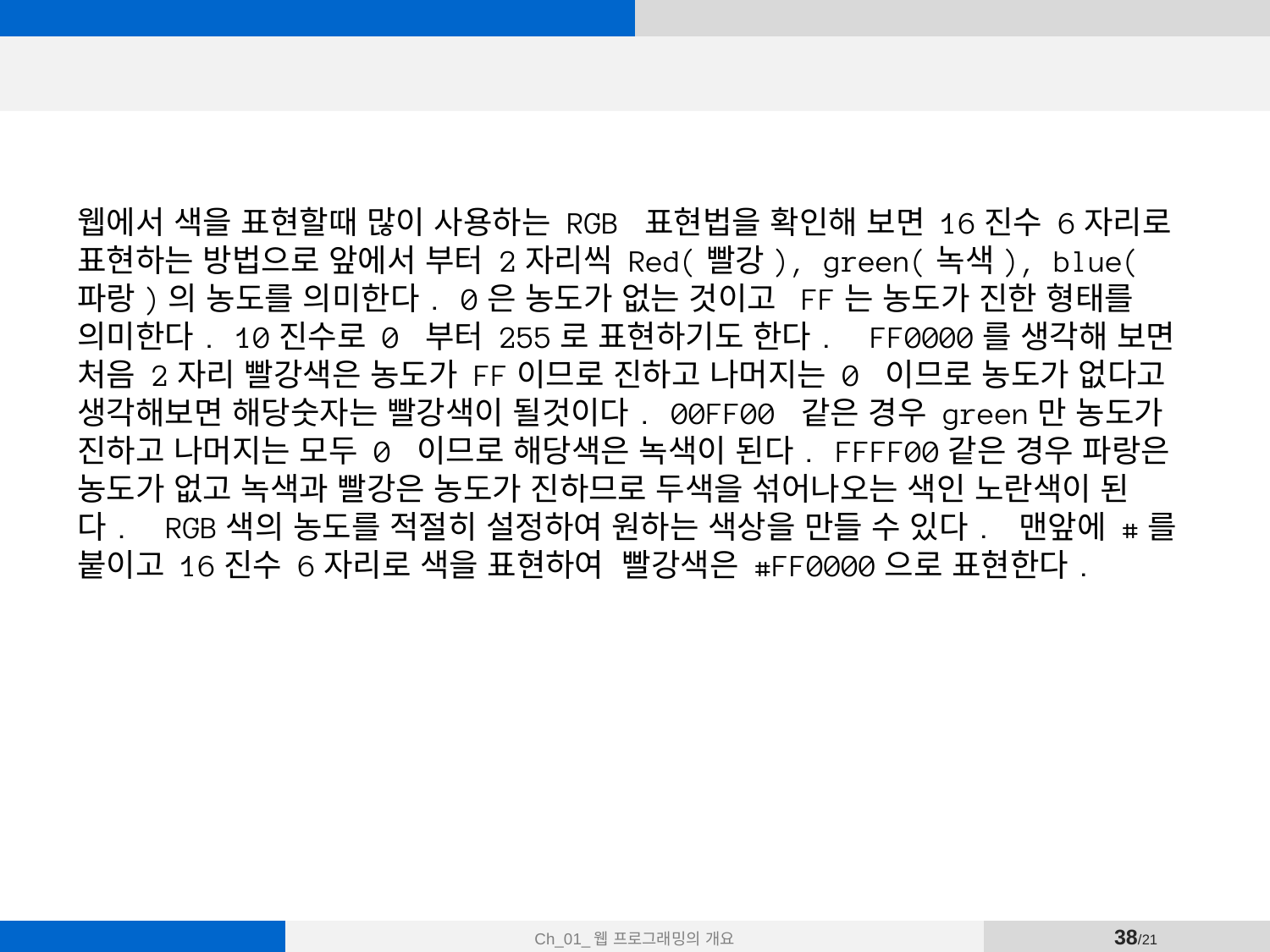

웹에서 색을 표현할때 많이 사용하는 RGB 표현법을 확인해 보면 16진수 6자리로 표현하는 방법으로 앞에서 부터 2자리씩 Red(빨강), green(녹색), blue(파랑)의 농도를 의미한다. 0은 농도가 없는 것이고  FF는 농도가 진한 형태를 의미한다. 10진수로 0 부터 255로 표현하기도 한다.  FF0000를 생각해 보면 처음 2자리 빨강색은 농도가 FF이므로 진하고 나머지는 0 이므로 농도가 없다고 생각해보면 해당숫자는 빨강색이 될것이다. 00FF00 같은 경우 green만 농도가 진하고 나머지는 모두 0 이므로 해당색은 녹색이 된다. FFFF00같은 경우 파랑은 농도가 없고 녹색과 빨강은 농도가 진하므로 두색을 섞어나오는 색인 노란색이 된다.  RGB색의 농도를 적절히 설정하여 원하는 색상을 만들 수 있다. 맨앞에 #를 붙이고 16진수 6자리로 색을 표현하여  빨강색은 #FF0000으로 표현한다.